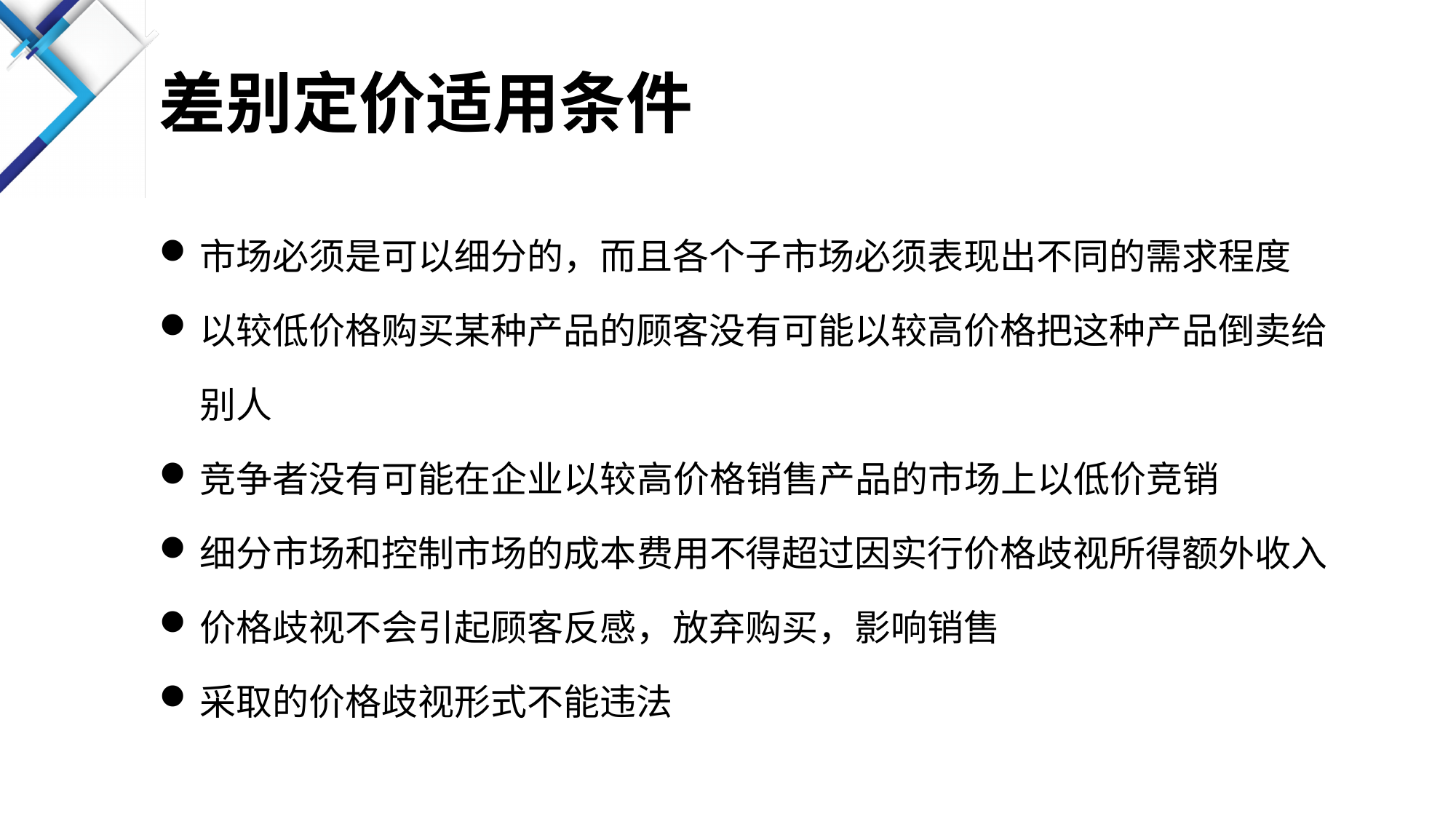

# 差别定价适用条件
市场必须是可以细分的，而且各个子市场必须表现出不同的需求程度
以较低价格购买某种产品的顾客没有可能以较高价格把这种产品倒卖给别人
竞争者没有可能在企业以较高价格销售产品的市场上以低价竞销
细分市场和控制市场的成本费用不得超过因实行价格歧视所得额外收入
价格歧视不会引起顾客反感，放弃购买，影响销售
采取的价格歧视形式不能违法